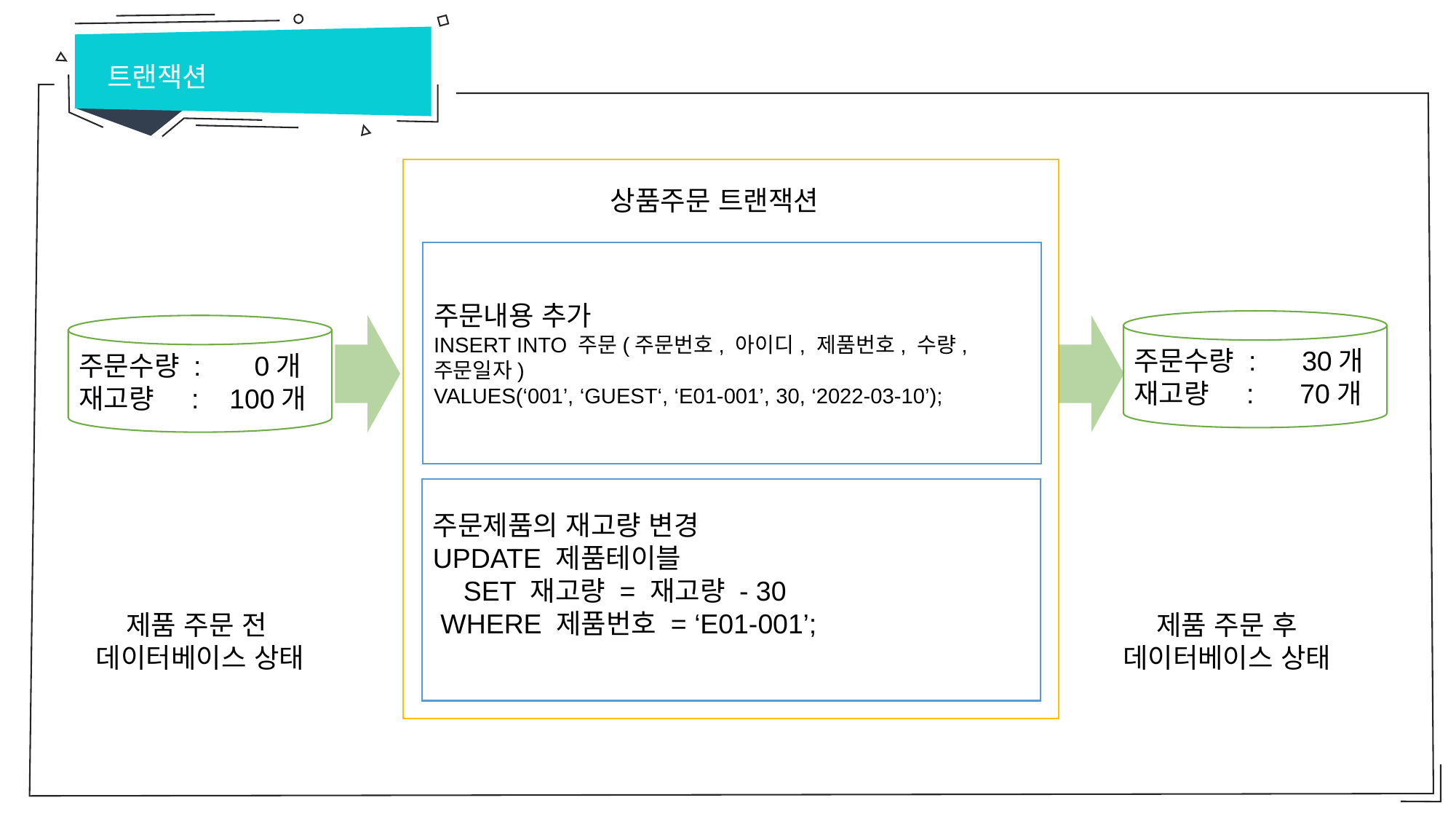

트랜잭션

상품주문 트랜잭션
주문내용 추가
INSERT INTO 주문(주문번호, 아이디, 제품번호, 수량, 주문일자)
VALUES(‘001’, ‘GUEST‘, ‘E01-001’, 30, ‘2022-03-10’);
주문수량 :      30개
재고량    :      70개
주문수량 :       0개
재고량    :    100개

주문제품의 재고량 변경
UPDATE 제품테이블
    SET 재고량 = 재고량 - 30
 WHERE 제품번호 = ‘E01-001’;

제품 주문 후
데이터베이스 상태
제품 주문 전
데이터베이스 상태